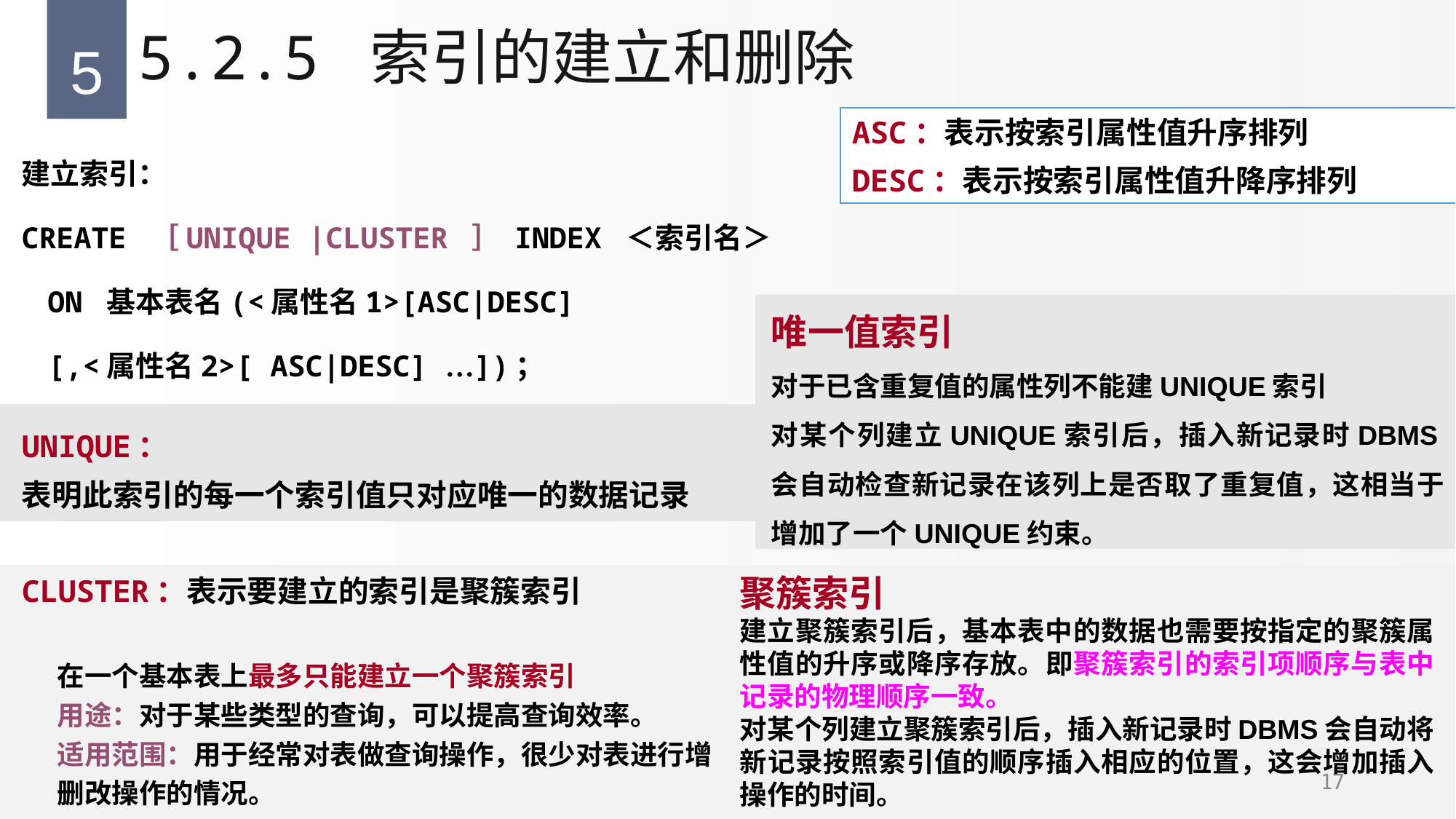

# 5.2.5 索引的建立和删除
ASC：表示按索引属性值升序排列
DESC：表示按索引属性值升降序排列
建立索引：
CREATE ［UNIQUE |CLUSTER ］ INDEX ＜索引名＞
	ON 基本表名(<属性名1>[ASC|DESC]
		[,<属性名2>[ ASC|DESC] …])；

唯一值索引
对于已含重复值的属性列不能建UNIQUE索引
对某个列建立UNIQUE索引后，插入新记录时DBMS会自动检查新记录在该列上是否取了重复值，这相当于增加了一个UNIQUE约束。

UNIQUE：
表明此索引的每一个索引值只对应唯一的数据记录

聚簇索引
建立聚簇索引后，基本表中的数据也需要按指定的聚簇属性值的升序或降序存放。即聚簇索引的索引项顺序与表中记录的物理顺序一致。
对某个列建立聚簇索引后，插入新记录时DBMS会自动将新记录按照索引值的顺序插入相应的位置，这会增加插入操作的时间。
CLUSTER：表示要建立的索引是聚簇索引
在一个基本表上最多只能建立一个聚簇索引
用途：对于某些类型的查询，可以提高查询效率。
适用范围：用于经常对表做查询操作，很少对表进行增删改操作的情况。
17